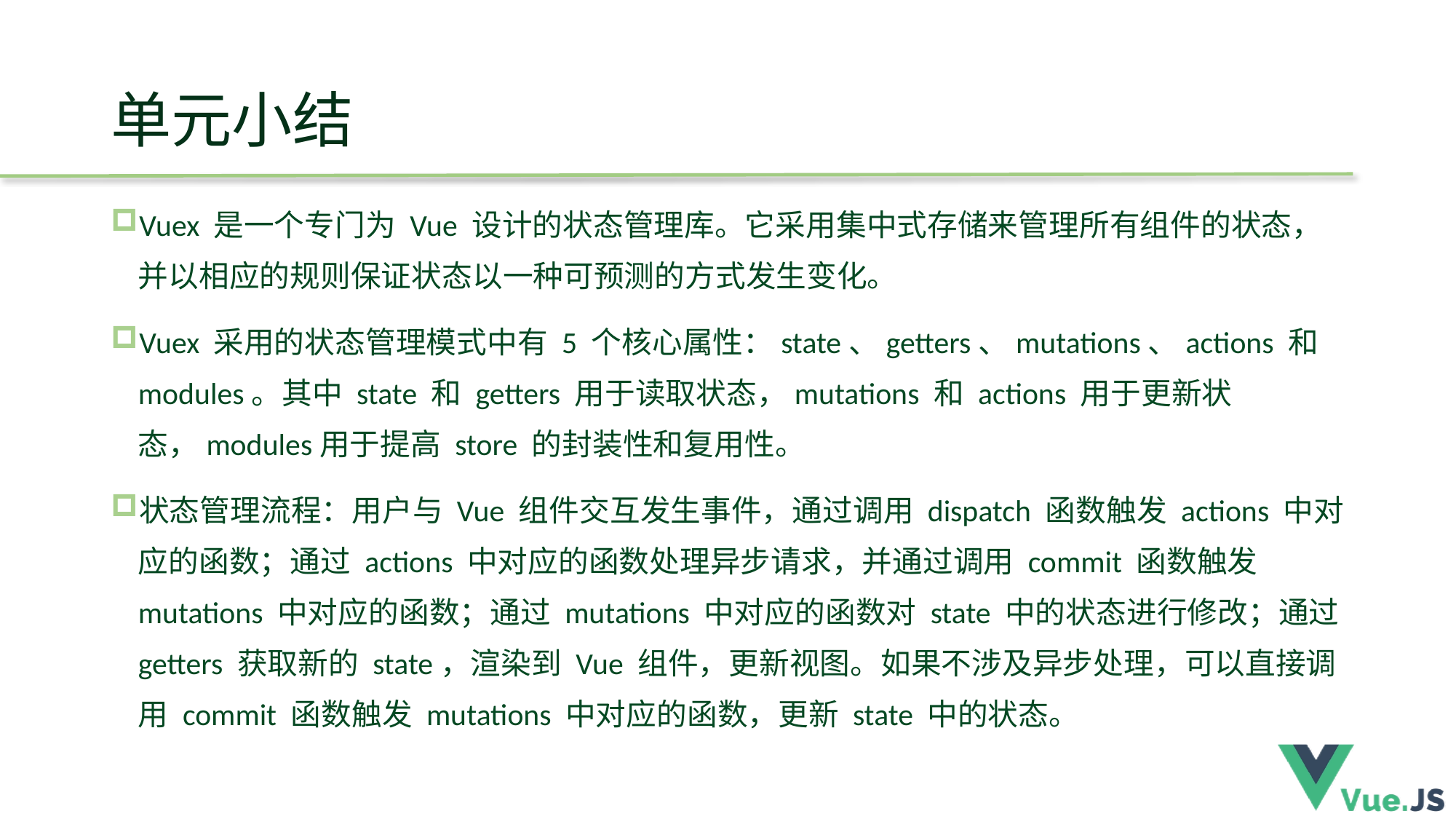

# 单元小结
Vuex 是一个专门为 Vue 设计的状态管理库。它采用集中式存储来管理所有组件的状态，并以相应的规则保证状态以一种可预测的方式发生变化。
Vuex 采用的状态管理模式中有 5 个核心属性：state、getters、mutations、actions 和modules。其中 state 和 getters 用于读取状态，mutations 和 actions 用于更新状态，modules用于提高 store 的封装性和复用性。
状态管理流程：用户与 Vue 组件交互发生事件，通过调用 dispatch 函数触发 actions 中对应的函数；通过 actions 中对应的函数处理异步请求，并通过调用 commit 函数触发 mutations 中对应的函数；通过 mutations 中对应的函数对 state 中的状态进行修改；通过 getters 获取新的 state，渲染到 Vue 组件，更新视图。如果不涉及异步处理，可以直接调用 commit 函数触发 mutations 中对应的函数，更新 state 中的状态。